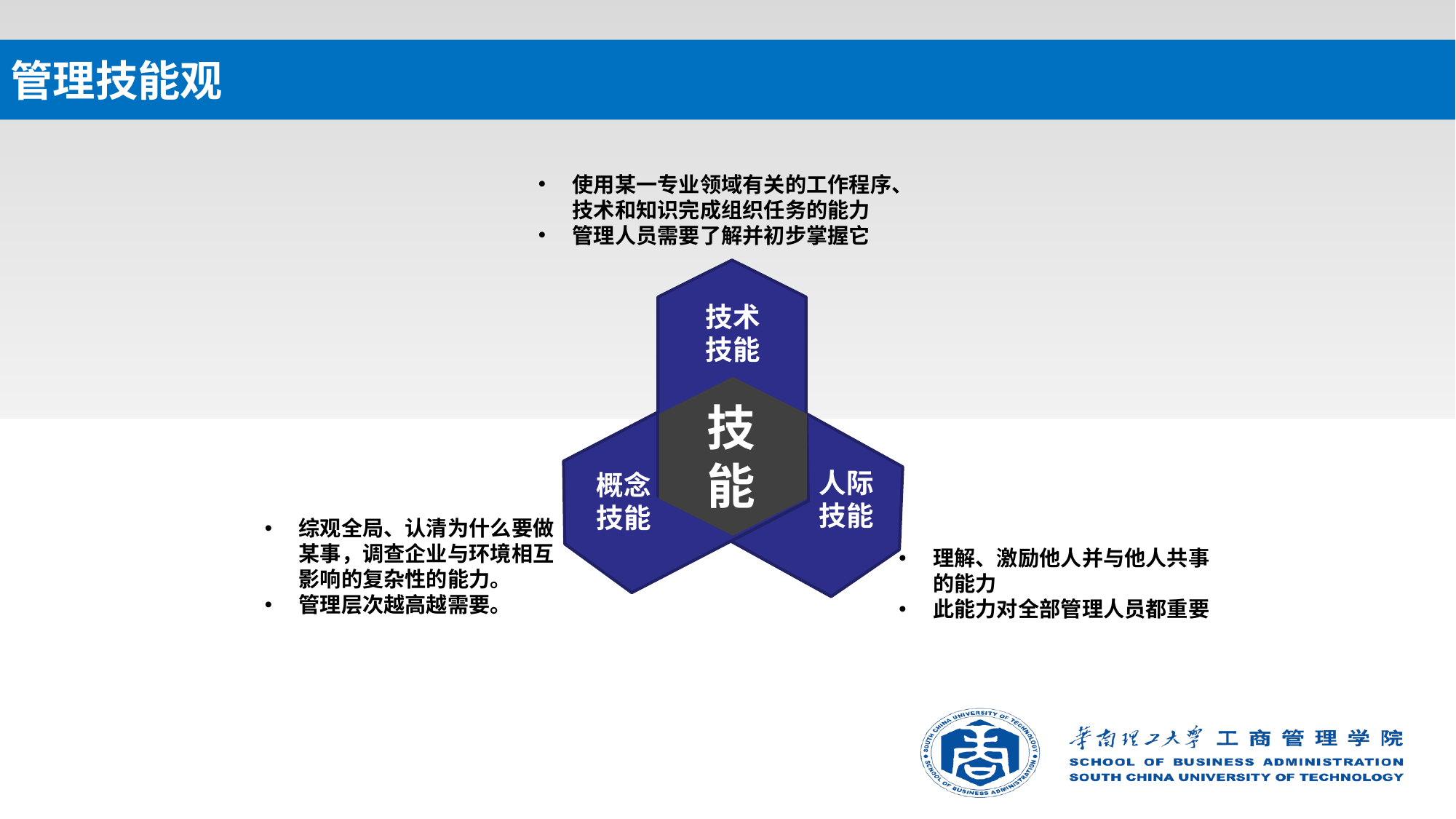

# 管理技能观
使用某一专业领域有关的工作程序、技术和知识完成组织任务的能力
管理人员需要了解并初步掌握它
技术
技能

技能

人际
技能
概念
技能
综观全局、认清为什么要做某事，调查企业与环境相互影响的复杂性的能力。
管理层次越高越需要。
理解、激励他人并与他人共事的能力
此能力对全部管理人员都重要